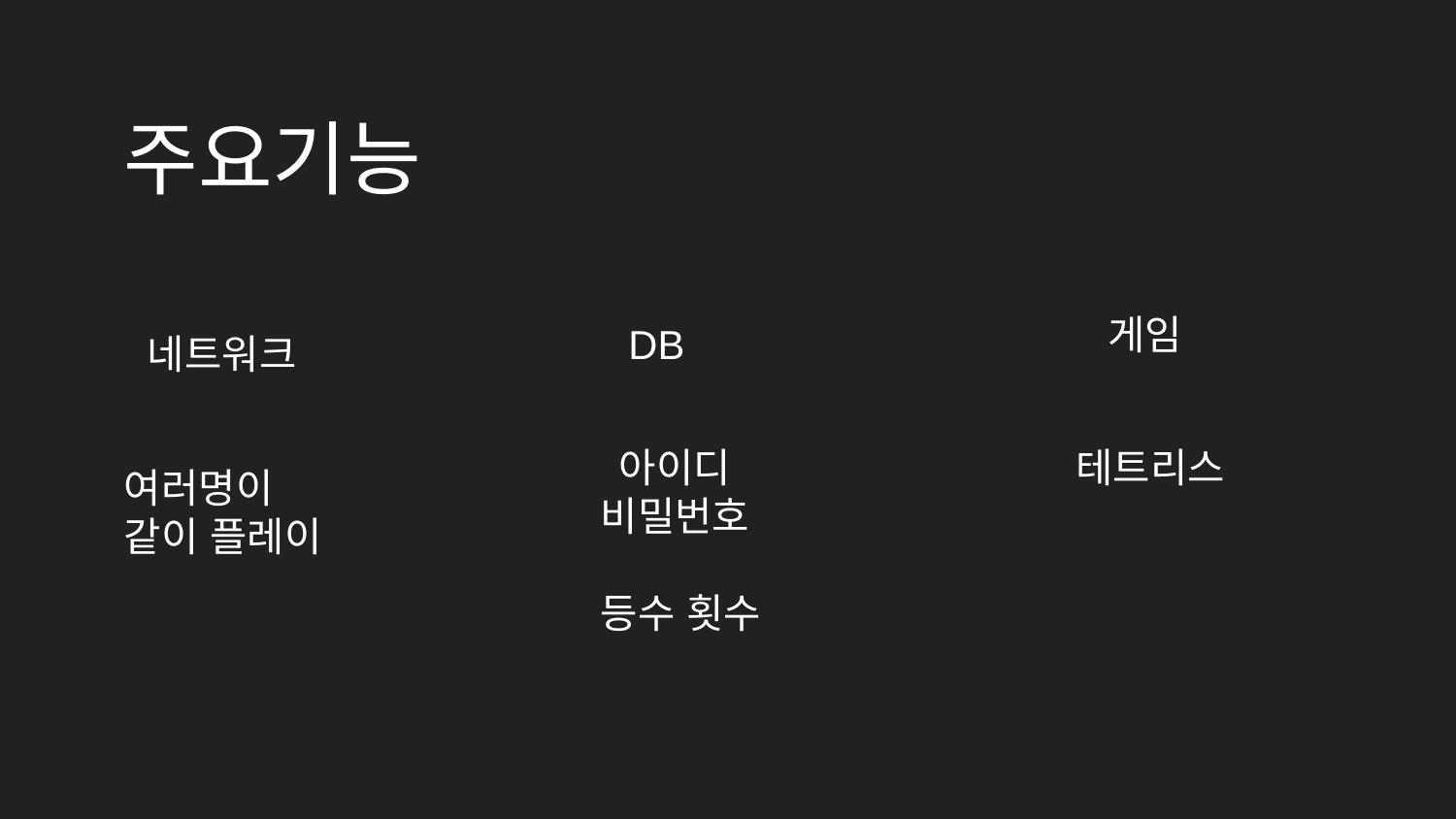

# 주요기능
게임
DB
네트워크
아이디
비밀번호

등수 횟수
테트리스
여러명이
같이 플레이